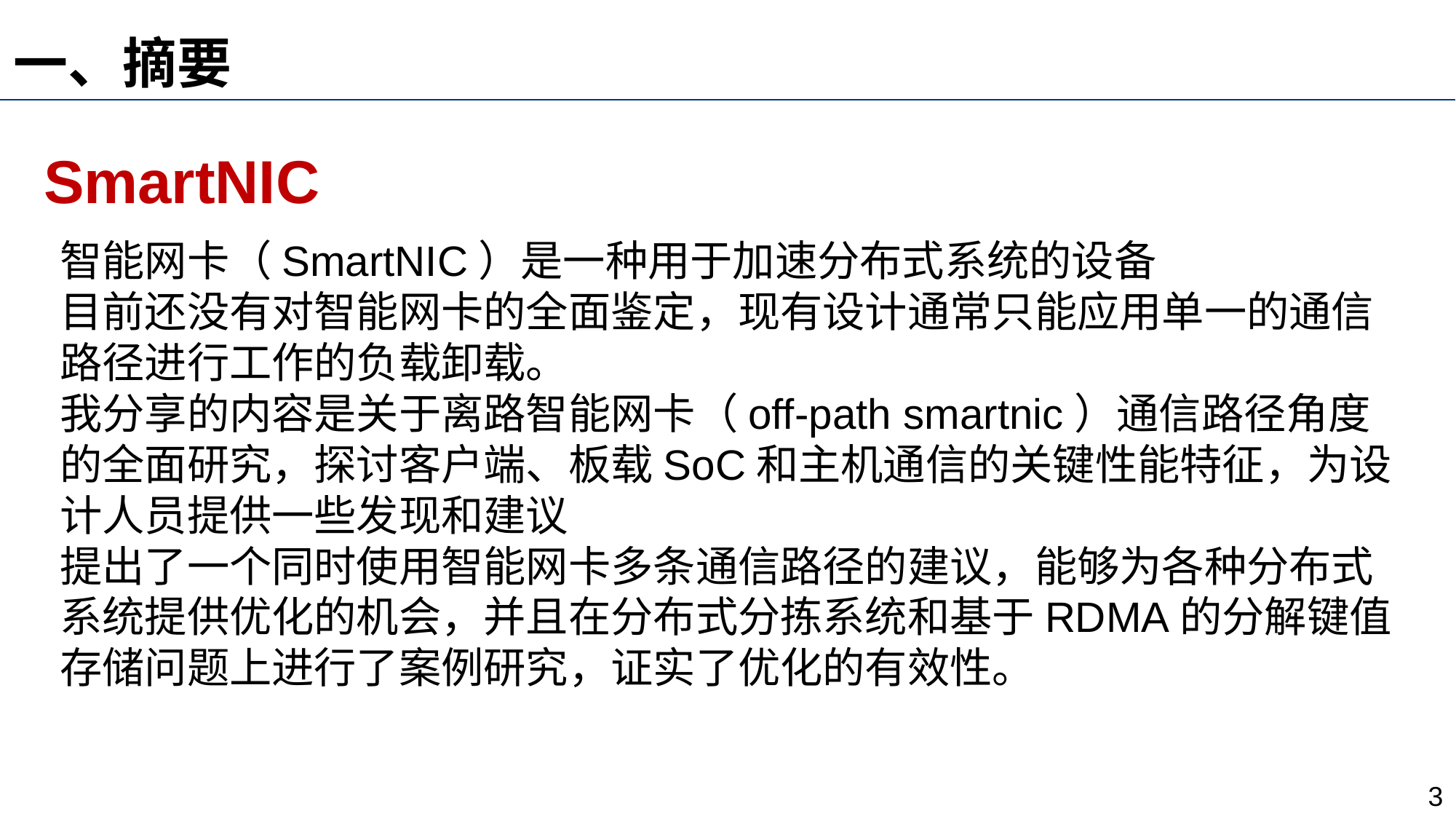

一、摘要
SmartNIC
智能网卡（SmartNIC）是一种用于加速分布式系统的设备
目前还没有对智能网卡的全面鉴定，现有设计通常只能应用单一的通信路径进行工作的负载卸载。
我分享的内容是关于离路智能网卡（off-path smartnic）通信路径角度的全面研究，探讨客户端、板载SoC和主机通信的关键性能特征，为设计人员提供一些发现和建议
提出了一个同时使用智能网卡多条通信路径的建议，能够为各种分布式系统提供优化的机会，并且在分布式分拣系统和基于RDMA的分解键值存储问题上进行了案例研究，证实了优化的有效性。

3